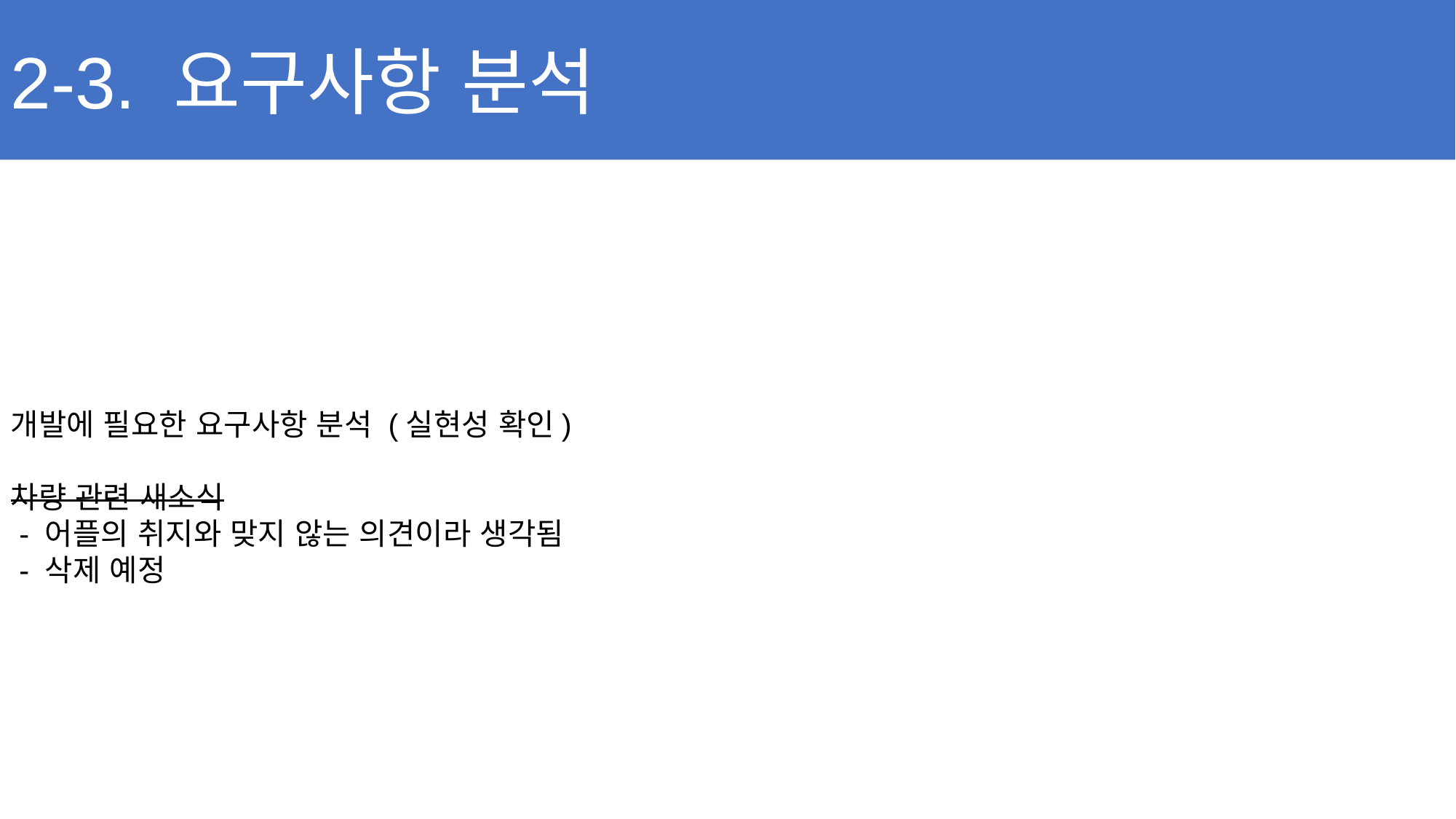

2-3. 요구사항 분석
개발에 필요한 요구사항 분석 (실현성 확인)

차량 관련 새소식
 - 어플의 취지와 맞지 않는 의견이라 생각됨
 - 삭제 예정